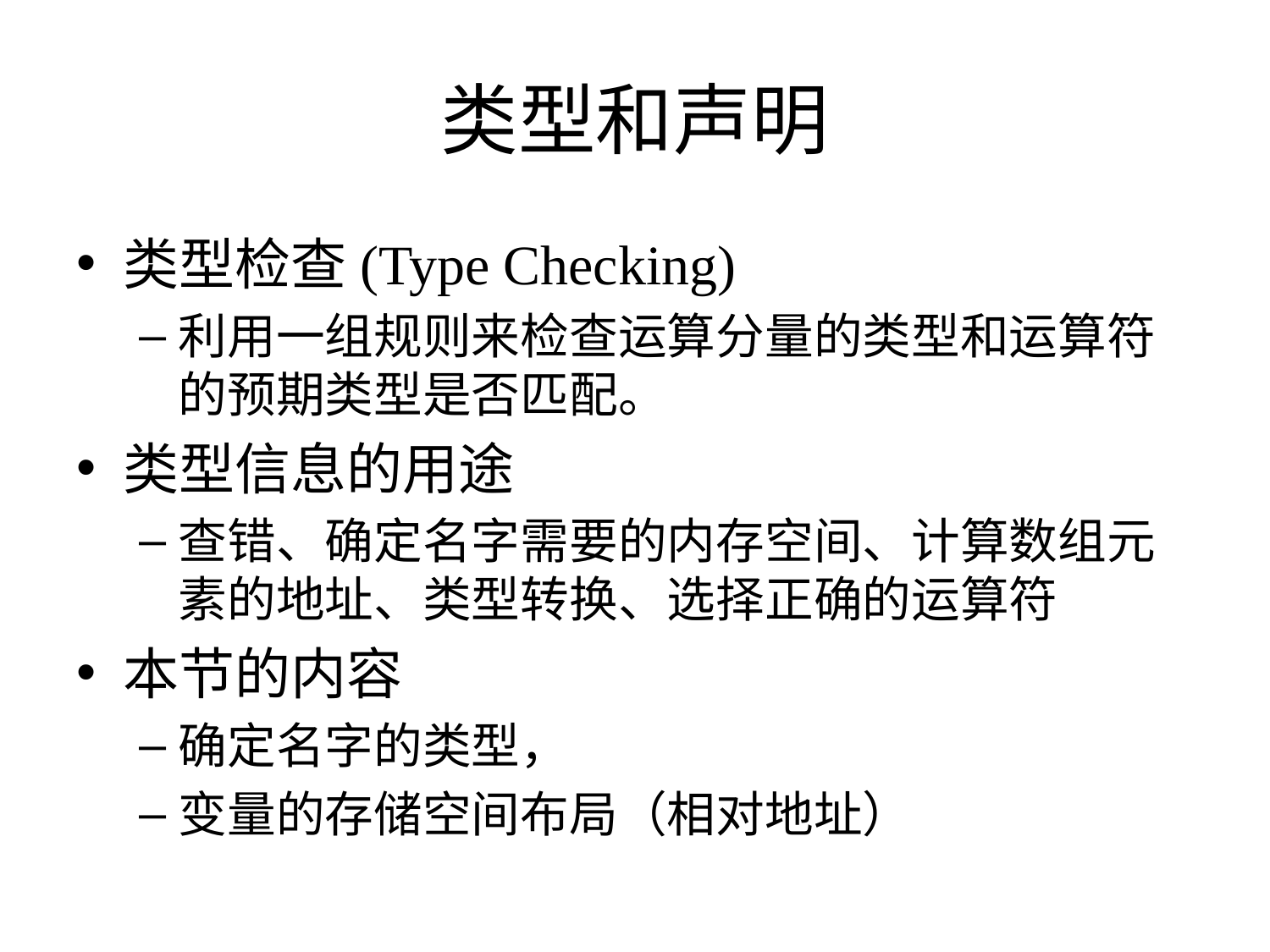

# 类型和声明
类型检查(Type Checking)
利用一组规则来检查运算分量的类型和运算符的预期类型是否匹配。
类型信息的用途
查错、确定名字需要的内存空间、计算数组元素的地址、类型转换、选择正确的运算符
本节的内容
确定名字的类型，
变量的存储空间布局（相对地址）